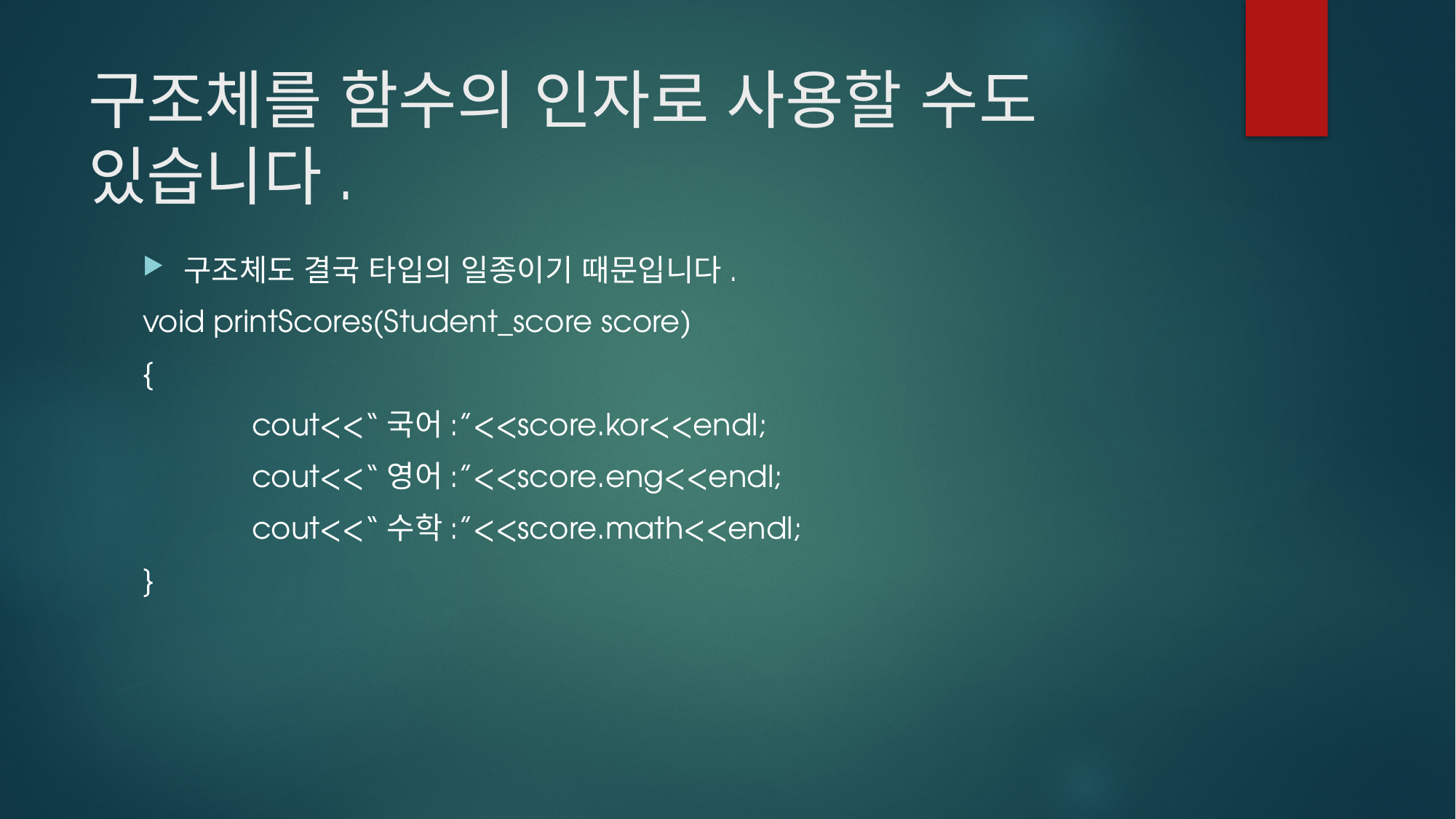

# 구조체를 함수의 인자로 사용할 수도 있습니다.
구조체도 결국 타입의 일종이기 때문입니다.
void printScores(Student_score score)
{
	cout<<“국어:”<<score.kor<<endl;
	cout<<“영어:”<<score.eng<<endl;
	cout<<“수학:”<<score.math<<endl;
}